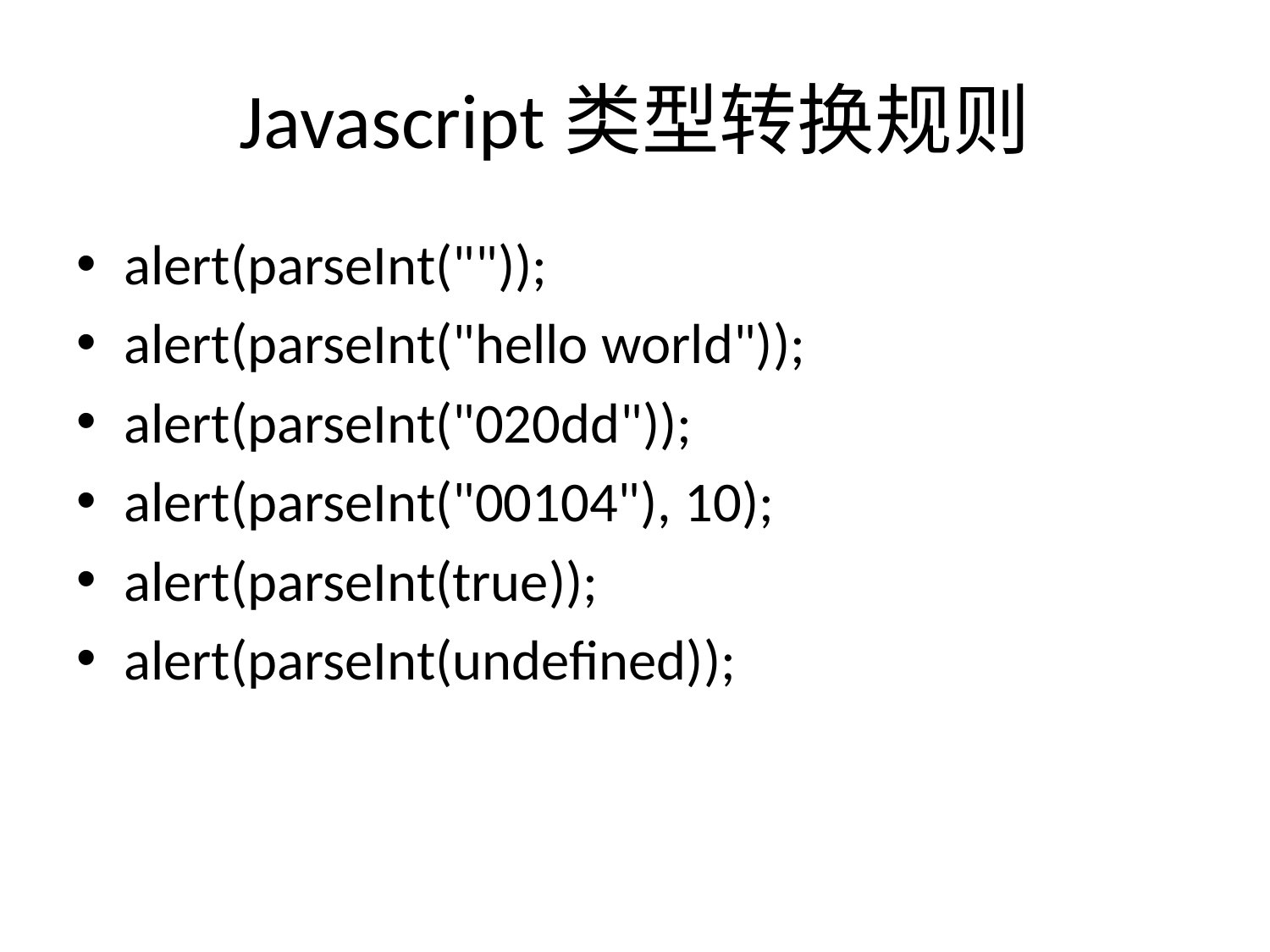

# Javascript类型转换规则
alert(parseInt(""));
alert(parseInt("hello world"));
alert(parseInt("020dd"));
alert(parseInt("00104"), 10);
alert(parseInt(true));
alert(parseInt(undefined));